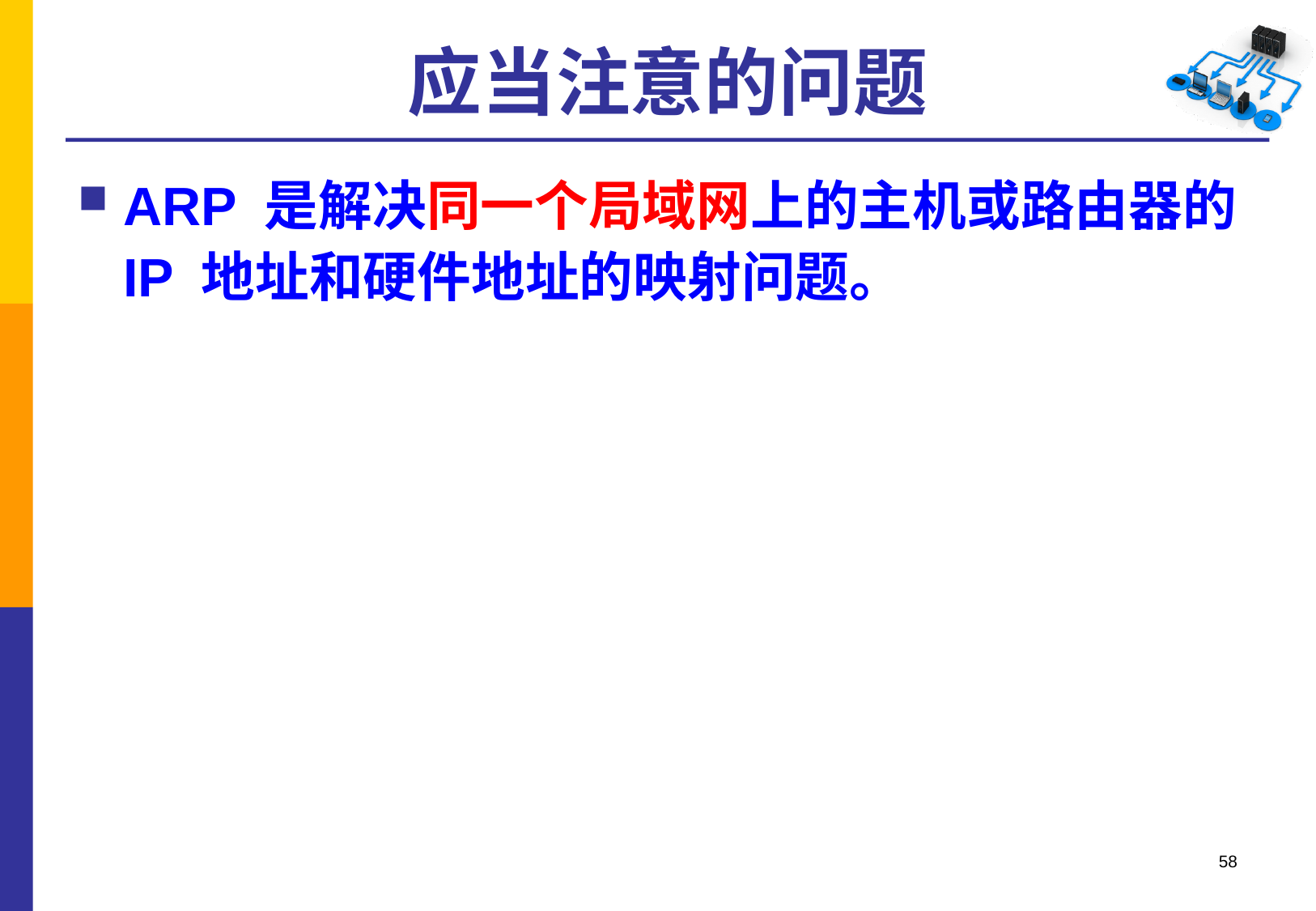

# 应当注意的问题
ARP 是解决同一个局域网上的主机或路由器的 IP 地址和硬件地址的映射问题。
58